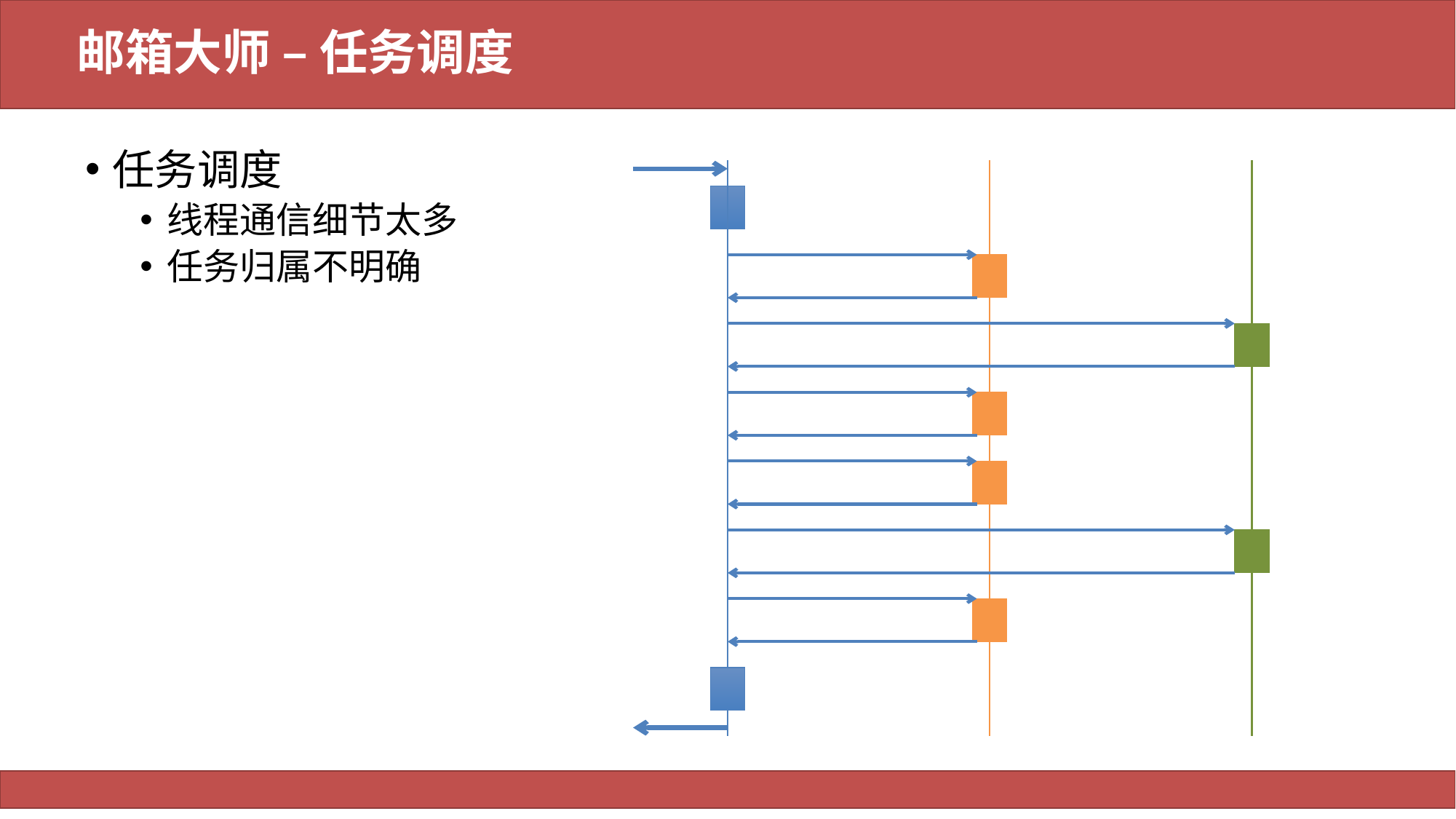

# 邮箱大师 – 任务调度
任务调度
线程通信细节太多
任务归属不明确